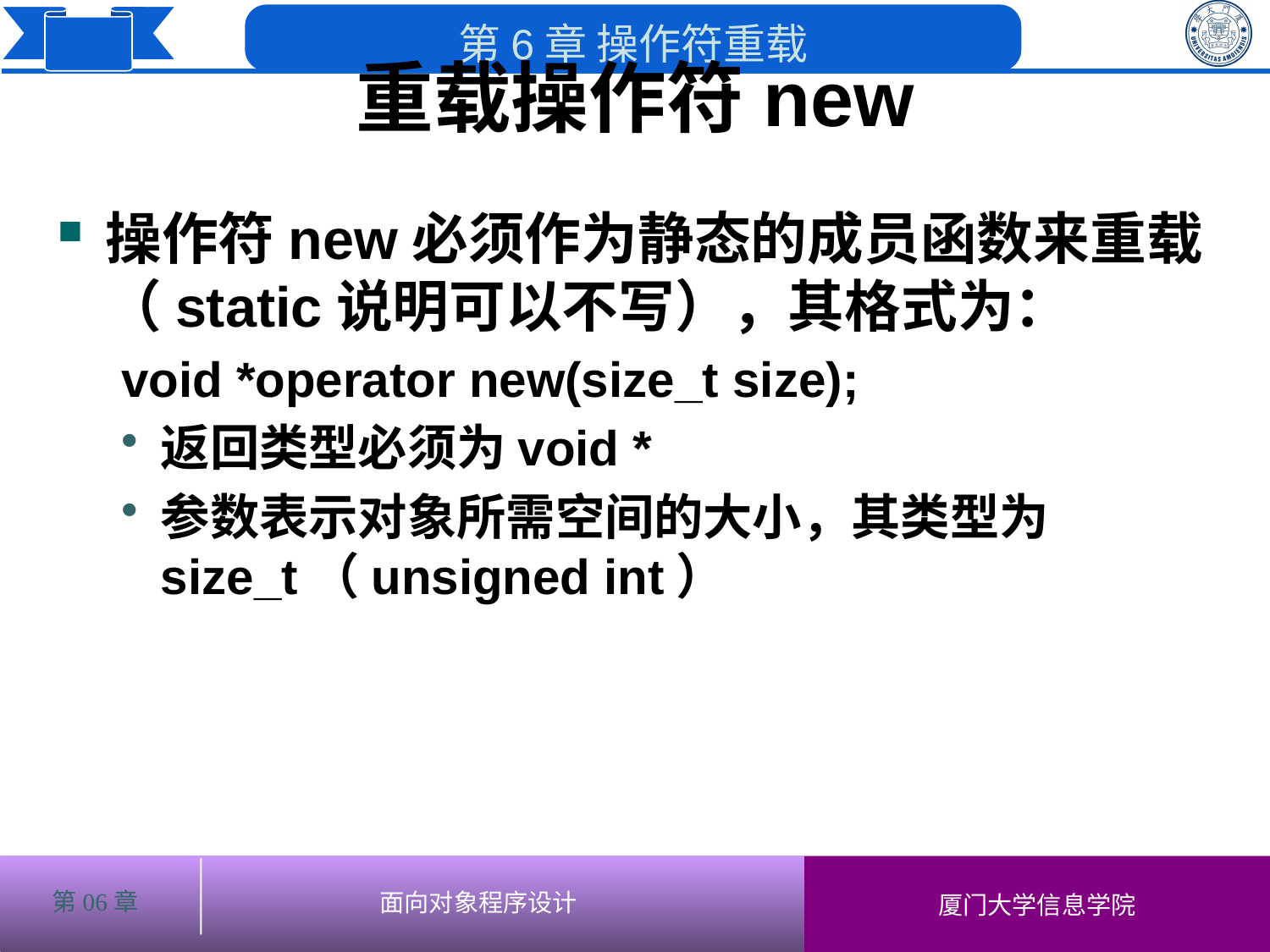

# 重载操作符new
操作符new必须作为静态的成员函数来重载（static说明可以不写），其格式为：
void *operator new(size_t size);
返回类型必须为void *
参数表示对象所需空间的大小，其类型为size_t（unsigned int）